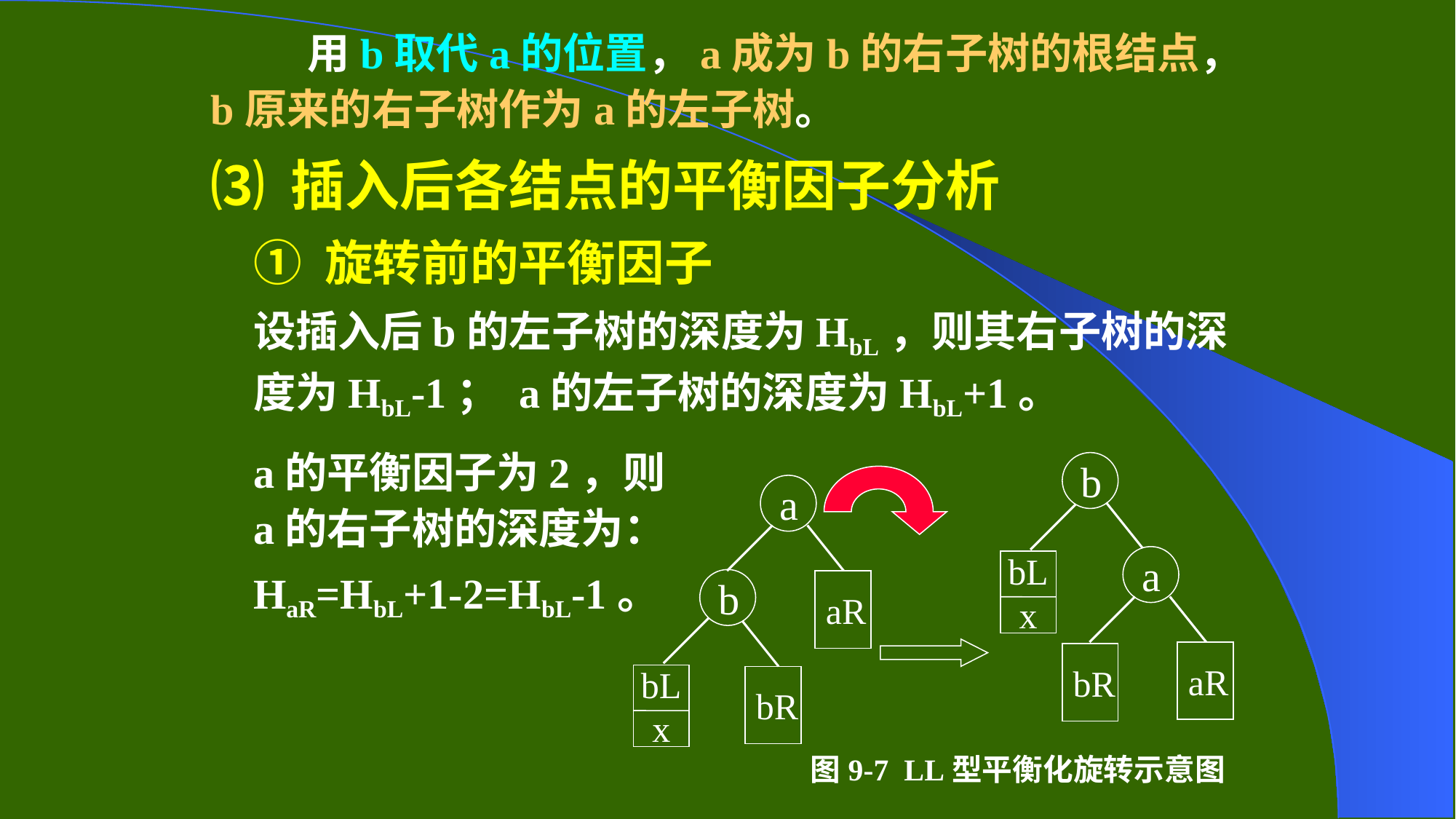

用b取代a的位置，a成为b的右子树的根结点，b原来的右子树作为a的左子树。
⑶ 插入后各结点的平衡因子分析
① 旋转前的平衡因子
设插入后b的左子树的深度为HbL，则其右子树的深度为HbL-1； a的左子树的深度为HbL+1。
a的平衡因子为2，则a的右子树的深度为：
HaR=HbL+1-2=HbL-1。
b

a
bL
x

aR
bR

a

b
aR

bL
x

bR

图9-7  LL型平衡化旋转示意图